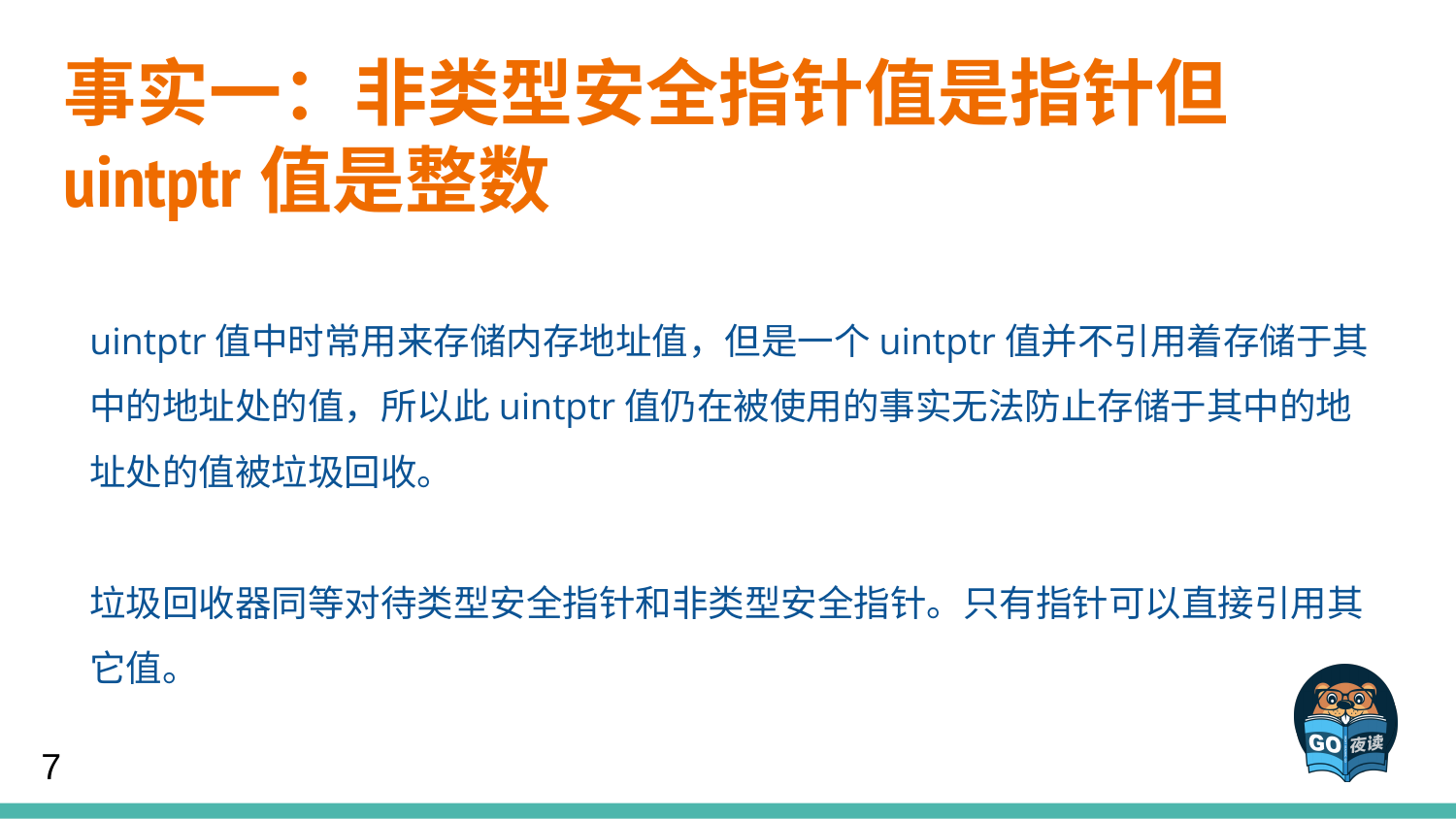

事实一：非类型安全指针值是指针但uintptr值是整数
uintptr值中时常用来存储内存地址值，但是一个uintptr值并不引用着存储于其中的地址处的值，所以此uintptr值仍在被使用的事实无法防止存储于其中的地址处的值被垃圾回收。

垃圾回收器同等对待类型安全指针和非类型安全指针。只有指针可以直接引用其它值。
7